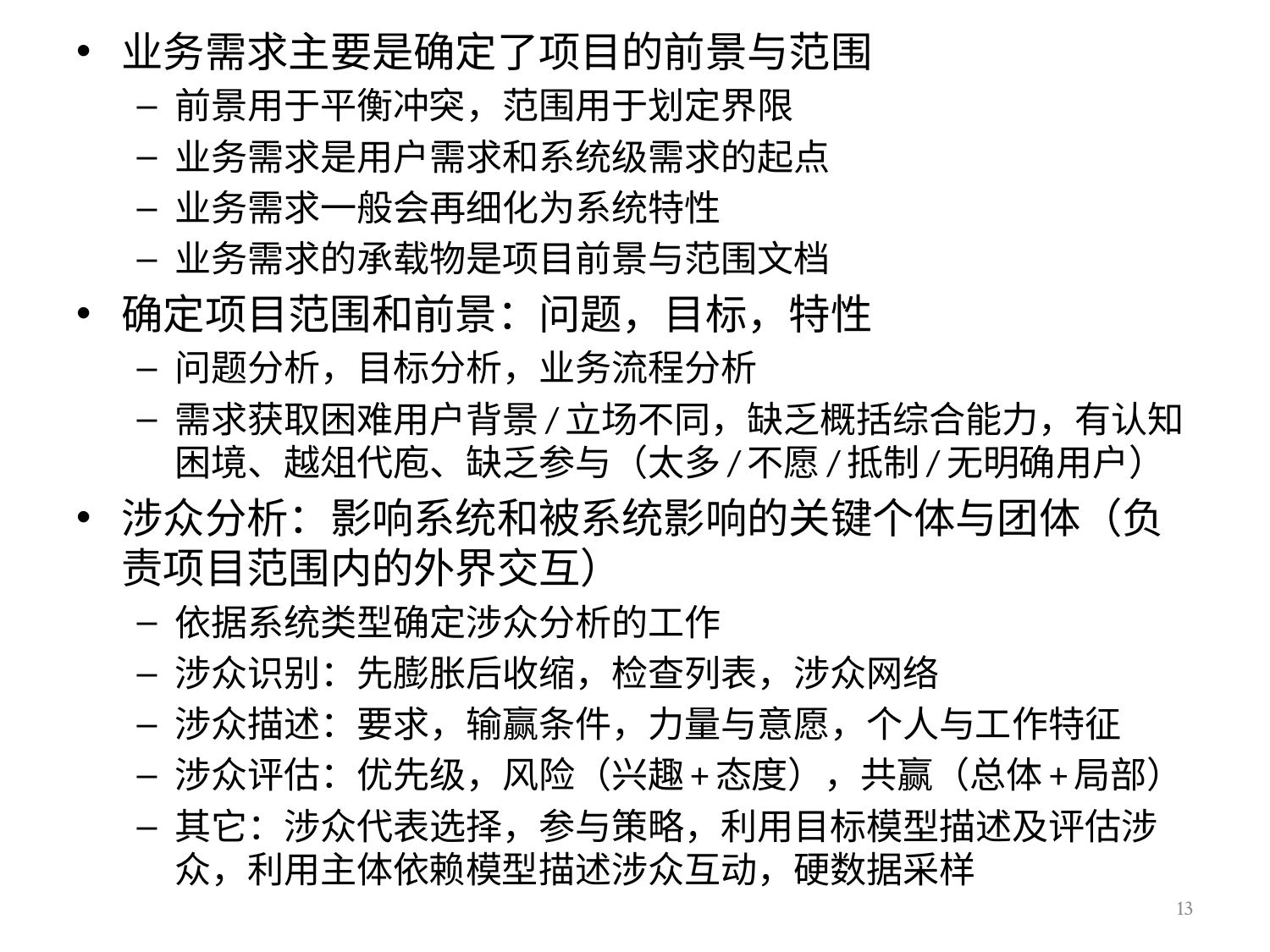

业务需求主要是确定了项目的前景与范围
前景用于平衡冲突，范围用于划定界限
业务需求是用户需求和系统级需求的起点
业务需求一般会再细化为系统特性
业务需求的承载物是项目前景与范围文档
确定项目范围和前景：问题，目标，特性
问题分析，目标分析，业务流程分析
需求获取困难用户背景/立场不同，缺乏概括综合能力，有认知困境、越俎代庖、缺乏参与（太多/不愿/抵制/无明确用户）
涉众分析：影响系统和被系统影响的关键个体与团体（负责项目范围内的外界交互）
依据系统类型确定涉众分析的工作
涉众识别：先膨胀后收缩，检查列表，涉众网络
涉众描述：要求，输赢条件，力量与意愿，个人与工作特征
涉众评估：优先级，风险（兴趣+态度），共赢（总体+局部）
其它：涉众代表选择，参与策略，利用目标模型描述及评估涉众，利用主体依赖模型描述涉众互动，硬数据采样

13